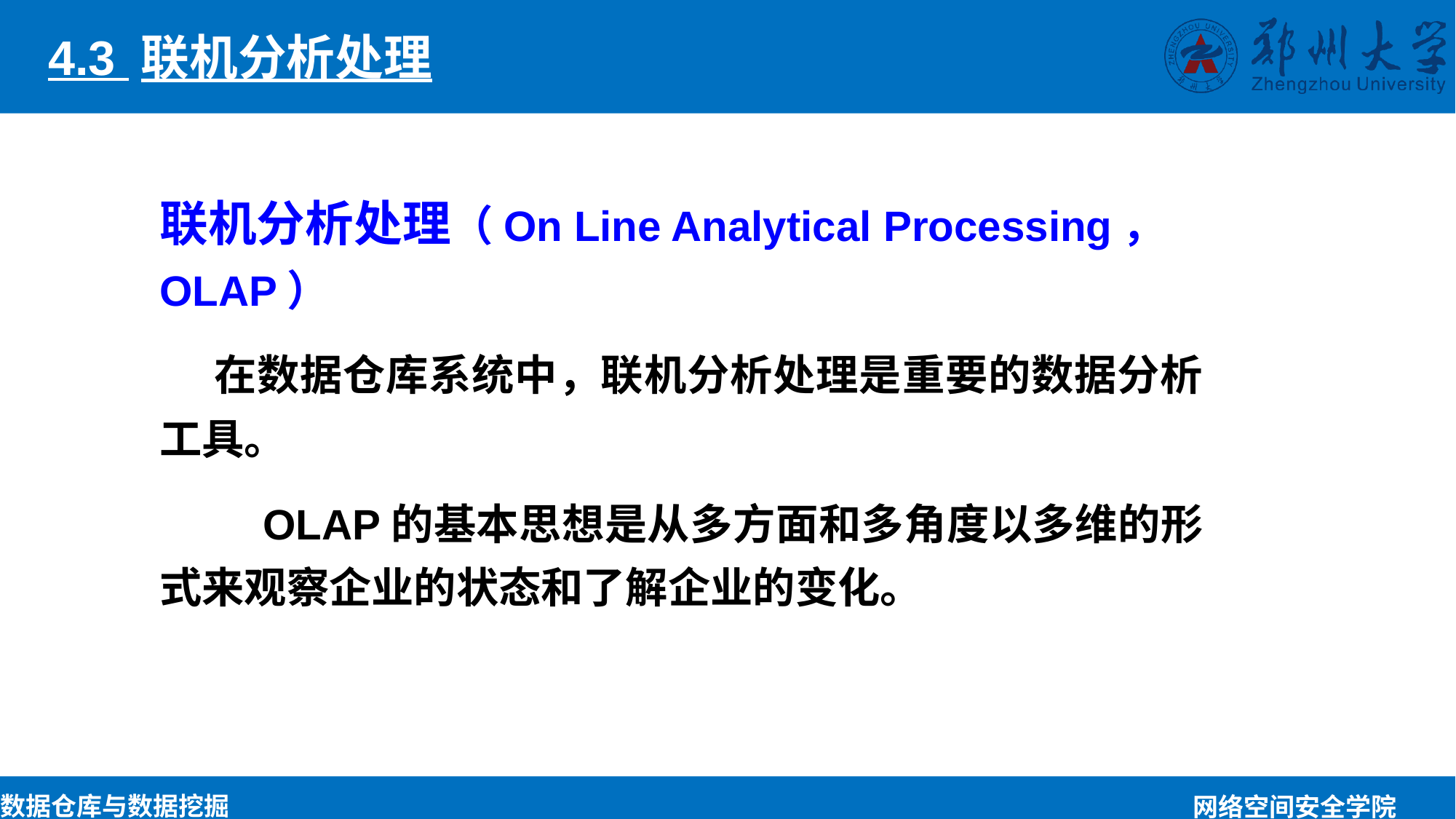

4.3 联机分析处理
联机分析处理（On Line Analytical Processing，OLAP）
在数据仓库系统中，联机分析处理是重要的数据分析工具。
    OLAP的基本思想是从多方面和多角度以多维的形式来观察企业的状态和了解企业的变化。